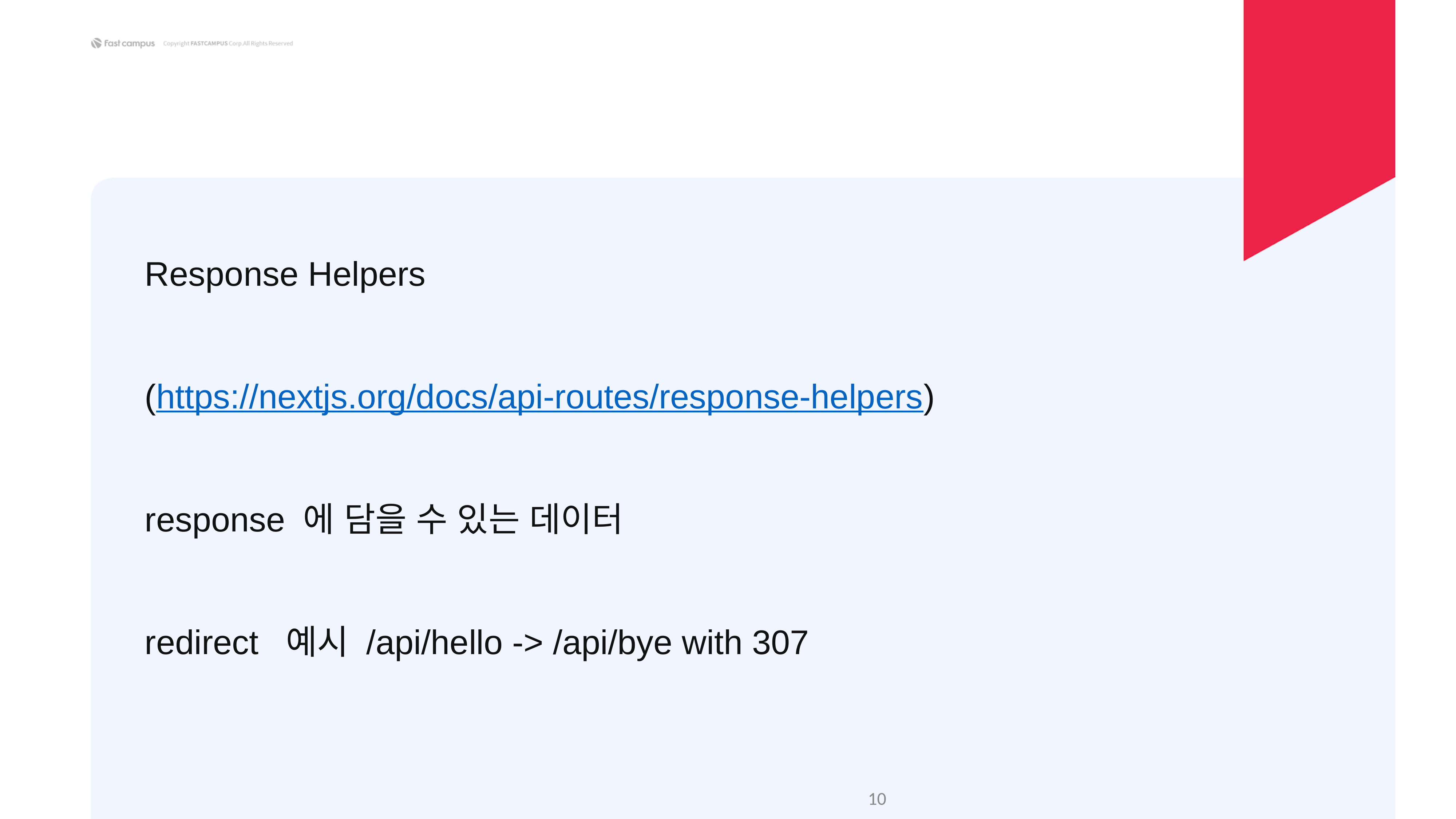

Response Helpers

(https://nextjs.org/docs/api-routes/response-helpers)

response 에 담을 수 있는 데이터

redirect  예시 /api/hello -> /api/bye with 307
10